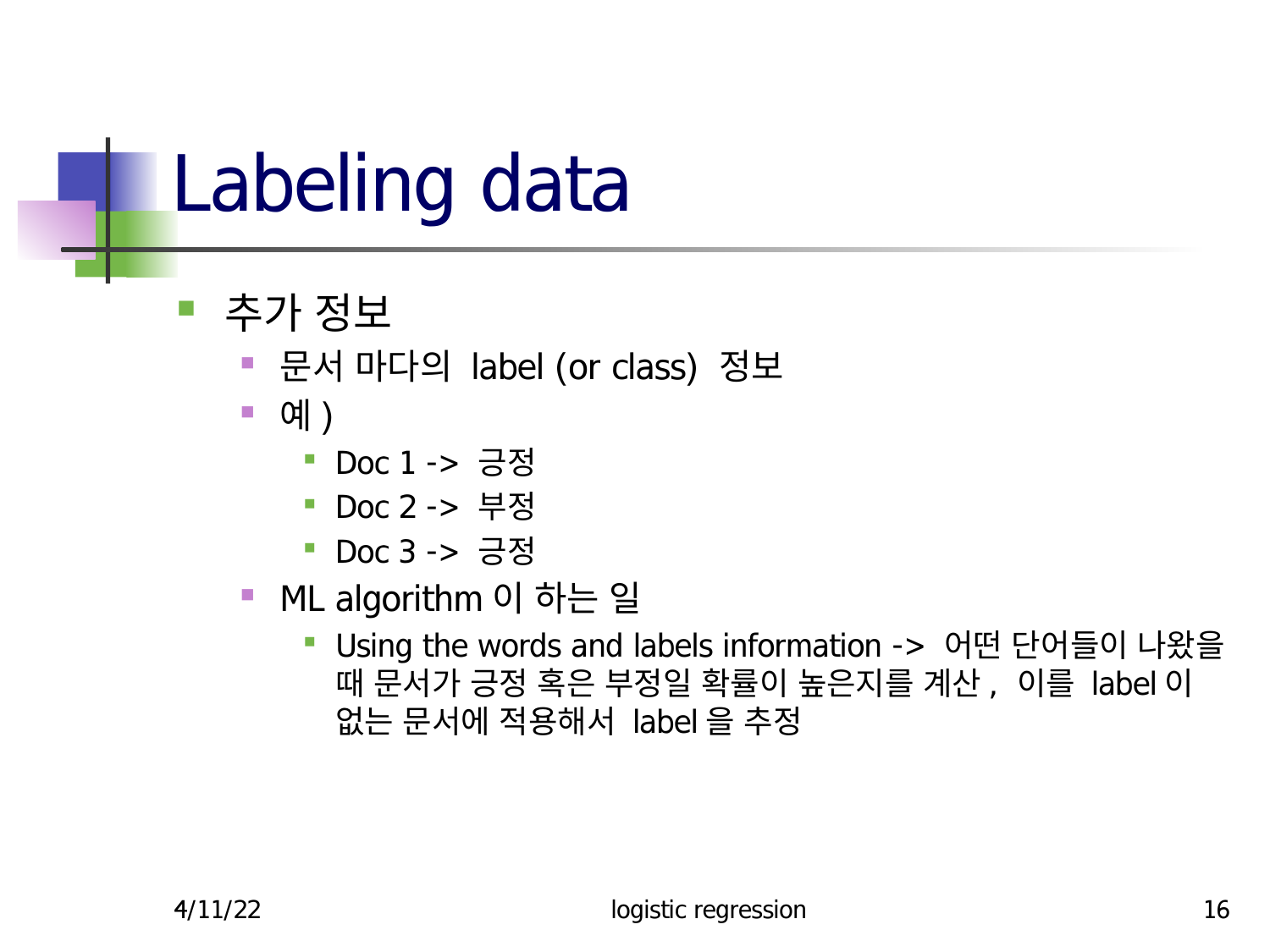

# Labeling data
추가 정보
문서 마다의 label (or class) 정보
예)
Doc 1 -> 긍정
Doc 2 -> 부정
Doc 3 -> 긍정
ML algorithm이 하는 일
Using the words and labels information -> 어떤 단어들이 나왔을 때 문서가 긍정 혹은 부정일 확률이 높은지를 계산, 이를 label이 없는 문서에 적용해서 label을 추정
4/11/22
logistic regression
16